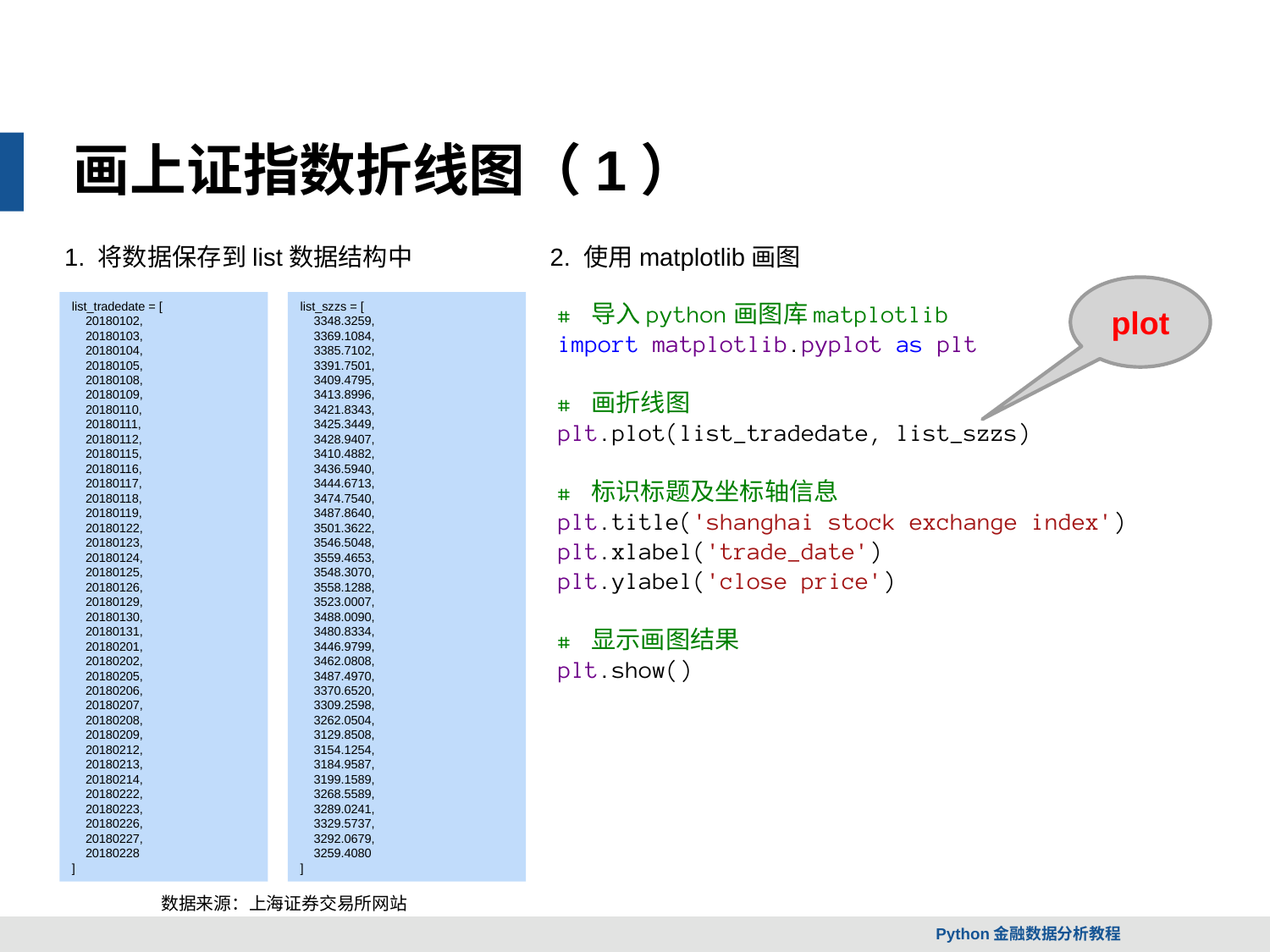

画上证指数折线图（1）
1. 将数据保存到list数据结构中
2. 使用matplotlib画图
plot
list_tradedate = [
    20180102,
    20180103,
    20180104,
    20180105,
    20180108,
    20180109,
    20180110,
    20180111,
    20180112,
    20180115,
    20180116,
    20180117,
    20180118,
    20180119,
    20180122,
    20180123,
    20180124,
    20180125,
    20180126,
    20180129,
    20180130,
    20180131,
    20180201,
    20180202,
    20180205,
    20180206,
    20180207,
    20180208,
    20180209,
    20180212,
    20180213,
    20180214,
    20180222,
    20180223,
    20180226,
    20180227,
    20180228
]
list_szzs = [
    3348.3259,
    3369.1084,
    3385.7102,
    3391.7501,
    3409.4795,
    3413.8996,
    3421.8343,
    3425.3449,
    3428.9407,
    3410.4882,
    3436.5940,
    3444.6713,
    3474.7540,
    3487.8640,
    3501.3622,
    3546.5048,
    3559.4653,
    3548.3070,
    3558.1288,
    3523.0007,
    3488.0090,
    3480.8334,
    3446.9799,
    3462.0808,
    3487.4970,
    3370.6520,
    3309.2598,
    3262.0504,
    3129.8508,
    3154.1254,
    3184.9587,
    3199.1589,
    3268.5589,
    3289.0241,
    3329.5737,
    3292.0679,
    3259.4080
]
# 导入python画图库matplotlib
import matplotlib.pyplot as plt

# 画折线图
plt.plot(list_tradedate, list_szzs)

# 标识标题及坐标轴信息
plt.title('shanghai stock exchange index')
plt.xlabel('trade_date')
plt.ylabel('close price')

# 显示画图结果
plt.show()
数据来源：上海证券交易所网站
Python金融数据分析教程